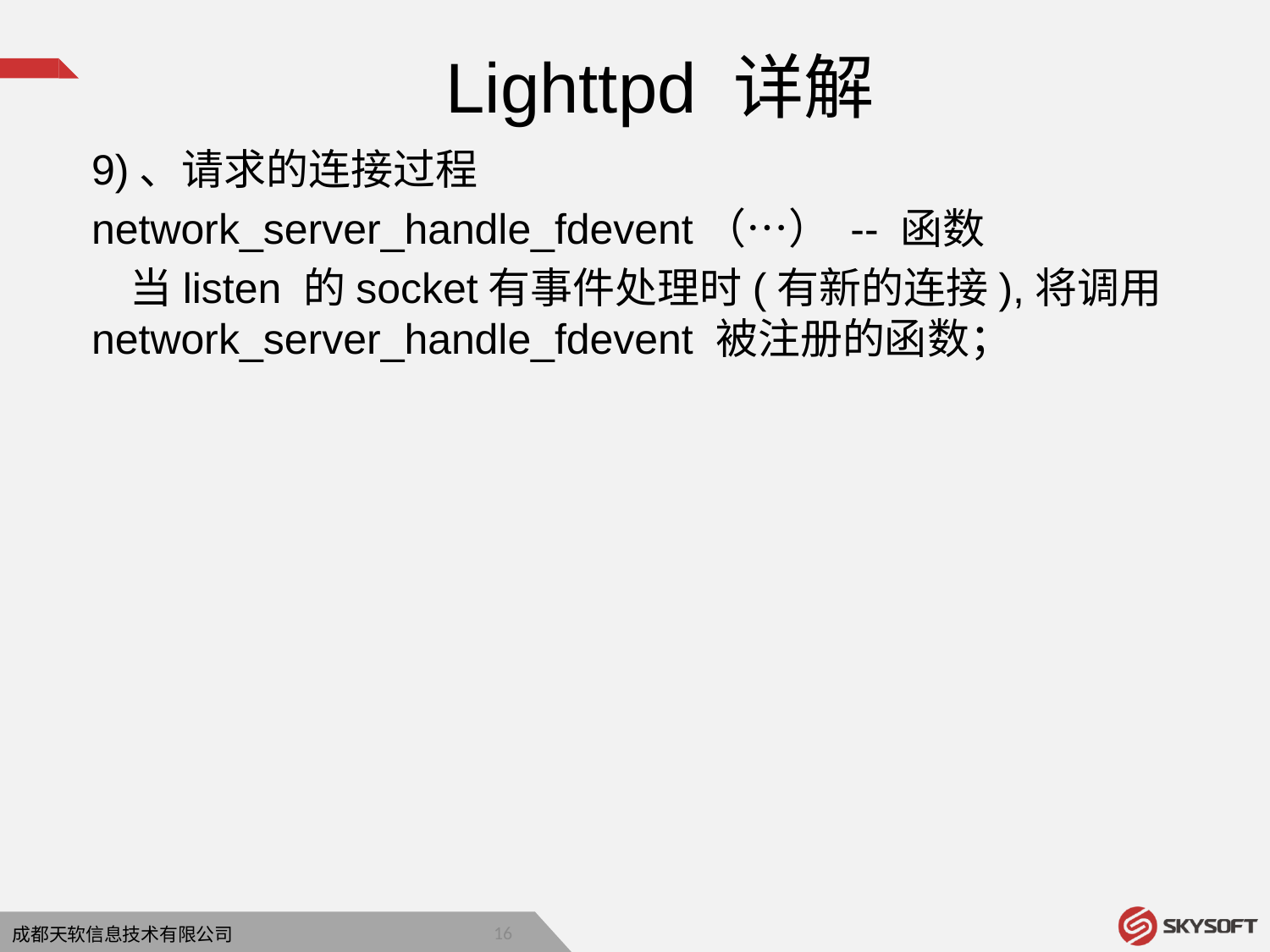

Lighttpd 详解

9)、请求的连接过程
network_server_handle_fdevent（…） -- 函数
   当listen 的socket有事件处理时(有新的连接),将调用network_server_handle_fdevent 被注册的函数；

16